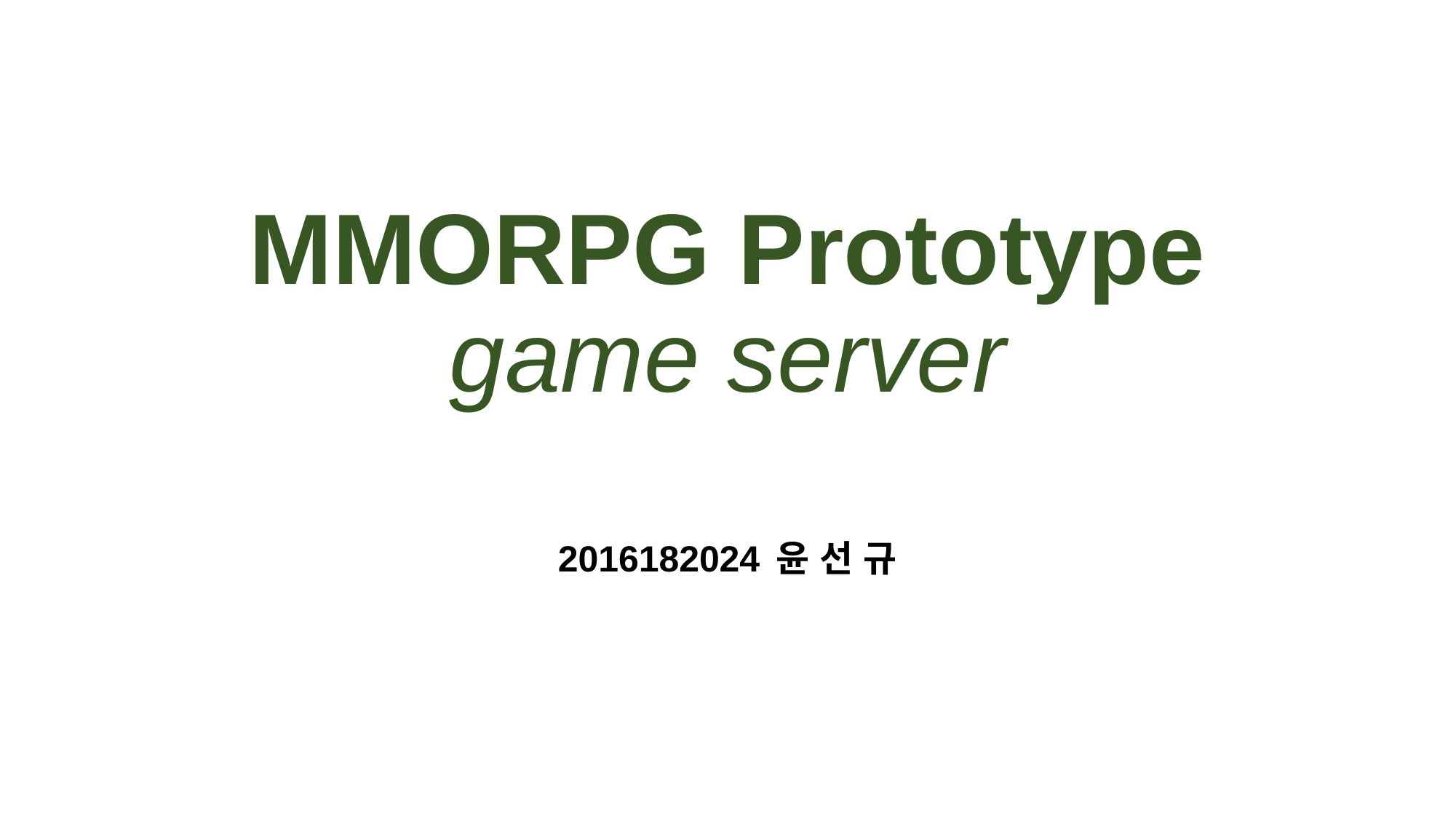

# MMORPG Prototype game server

2016182024	윤 선 규